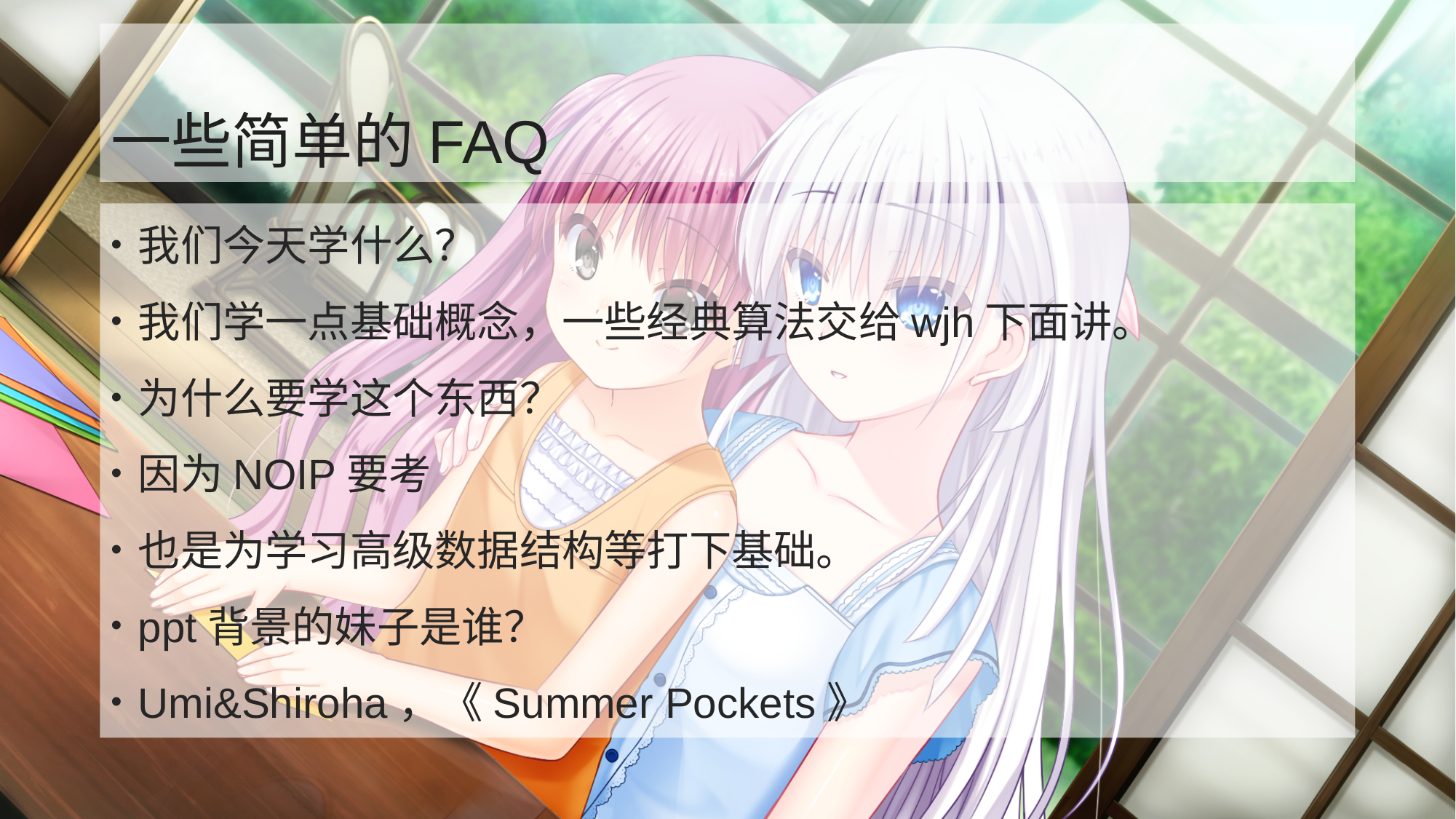

# 一些简单的FAQ
我们今天学什么？
我们学一点基础概念，一些经典算法交给wjh下面讲。
为什么要学这个东西？
因为NOIP要考
也是为学习高级数据结构等打下基础。
ppt背景的妹子是谁？
Umi&Shiroha，《Summer Pockets》